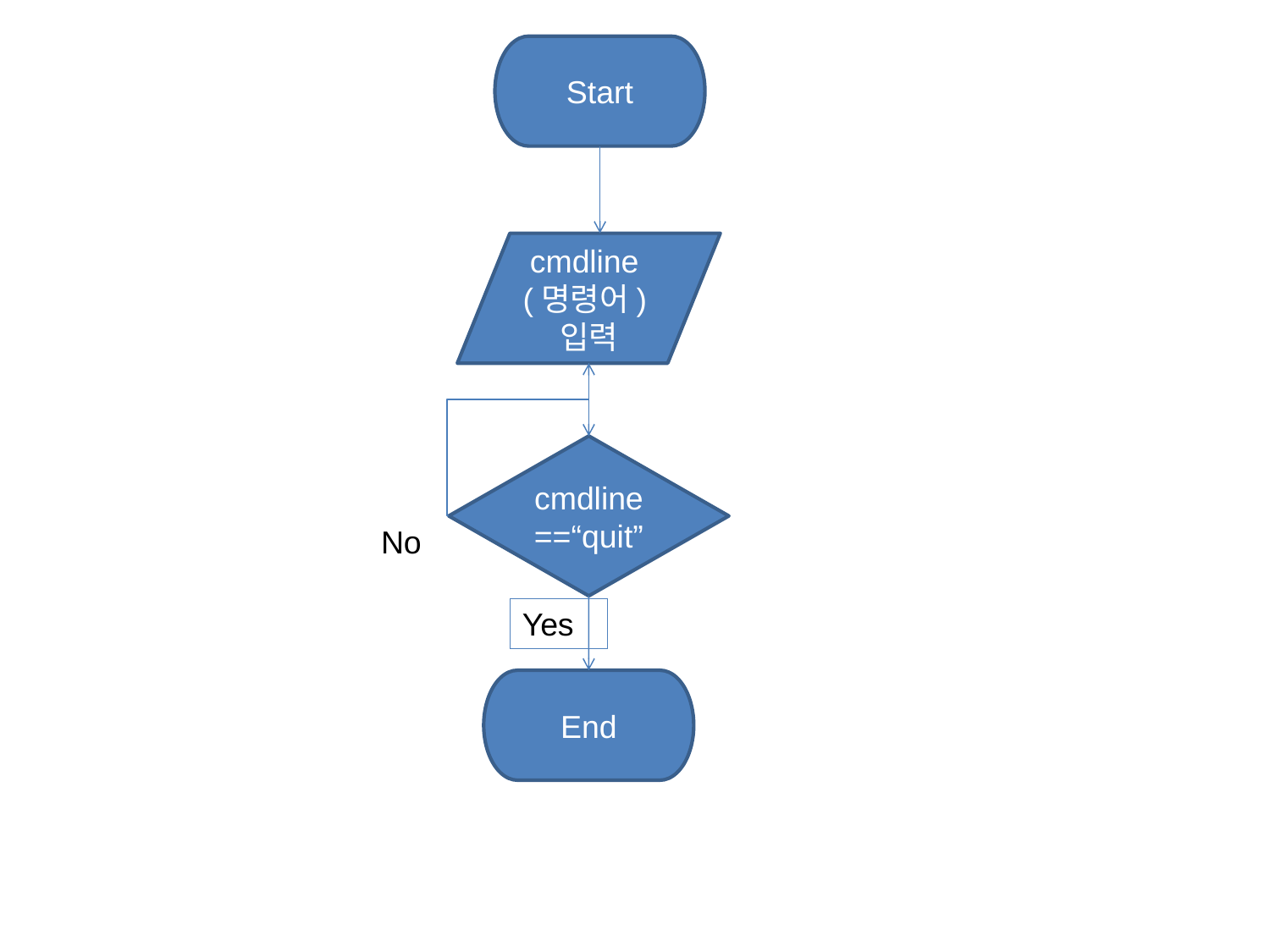

Start
cmdline  (명령어)입력
cmdline ==“quit”
No
Yes
End